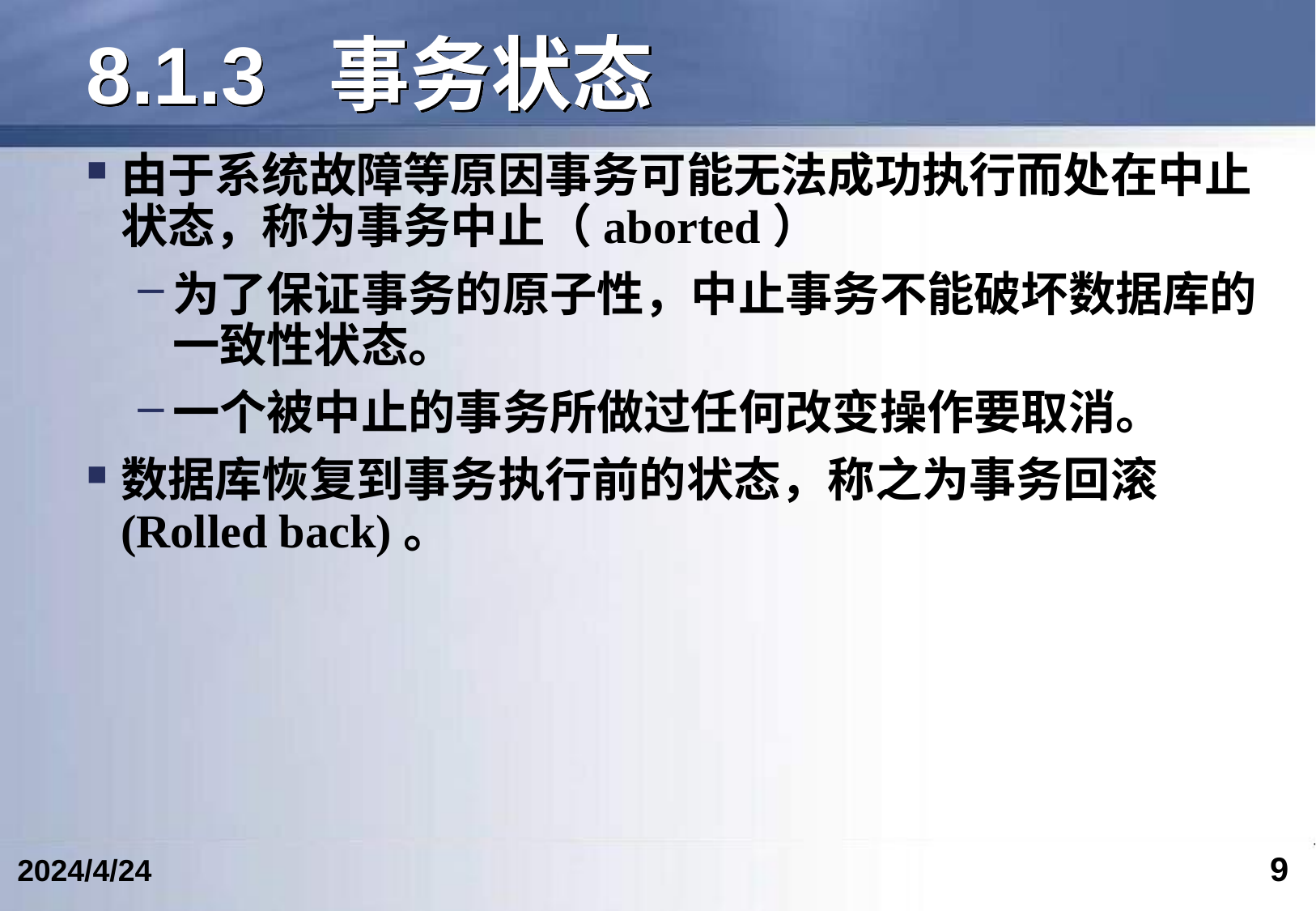

# 8.1.3	事务状态
由于系统故障等原因事务可能无法成功执行而处在中止状态，称为事务中止（aborted）
为了保证事务的原子性，中止事务不能破坏数据库的一致性状态。
一个被中止的事务所做过任何改变操作要取消。
数据库恢复到事务执行前的状态，称之为事务回滚(Rolled back)。
9
2024/4/24